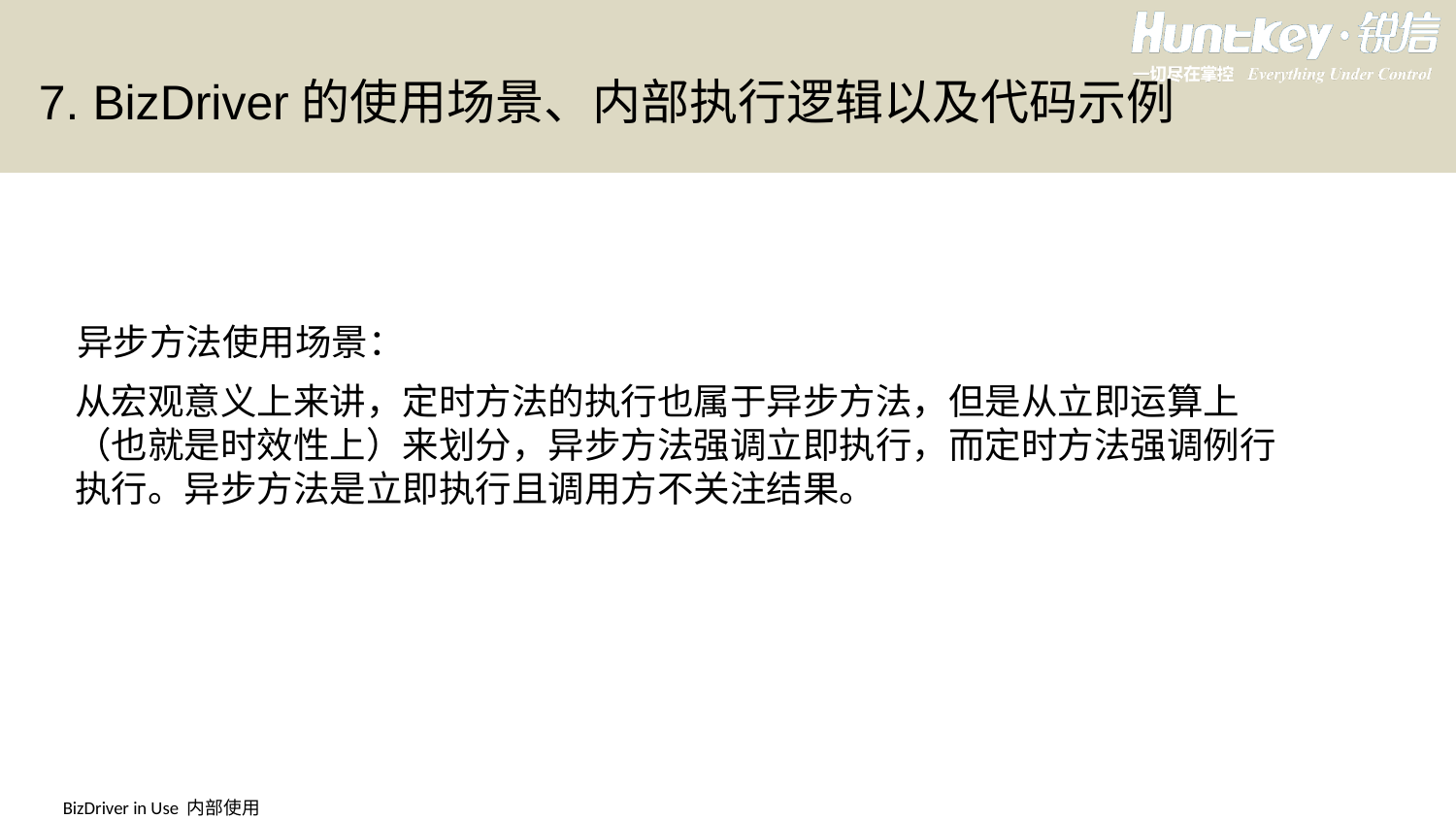

7. BizDriver的使用场景、内部执行逻辑以及代码示例
异步方法使用场景：
从宏观意义上来讲，定时方法的执行也属于异步方法，但是从立即运算上（也就是时效性上）来划分，异步方法强调立即执行，而定时方法强调例行执行。异步方法是立即执行且调用方不关注结果。